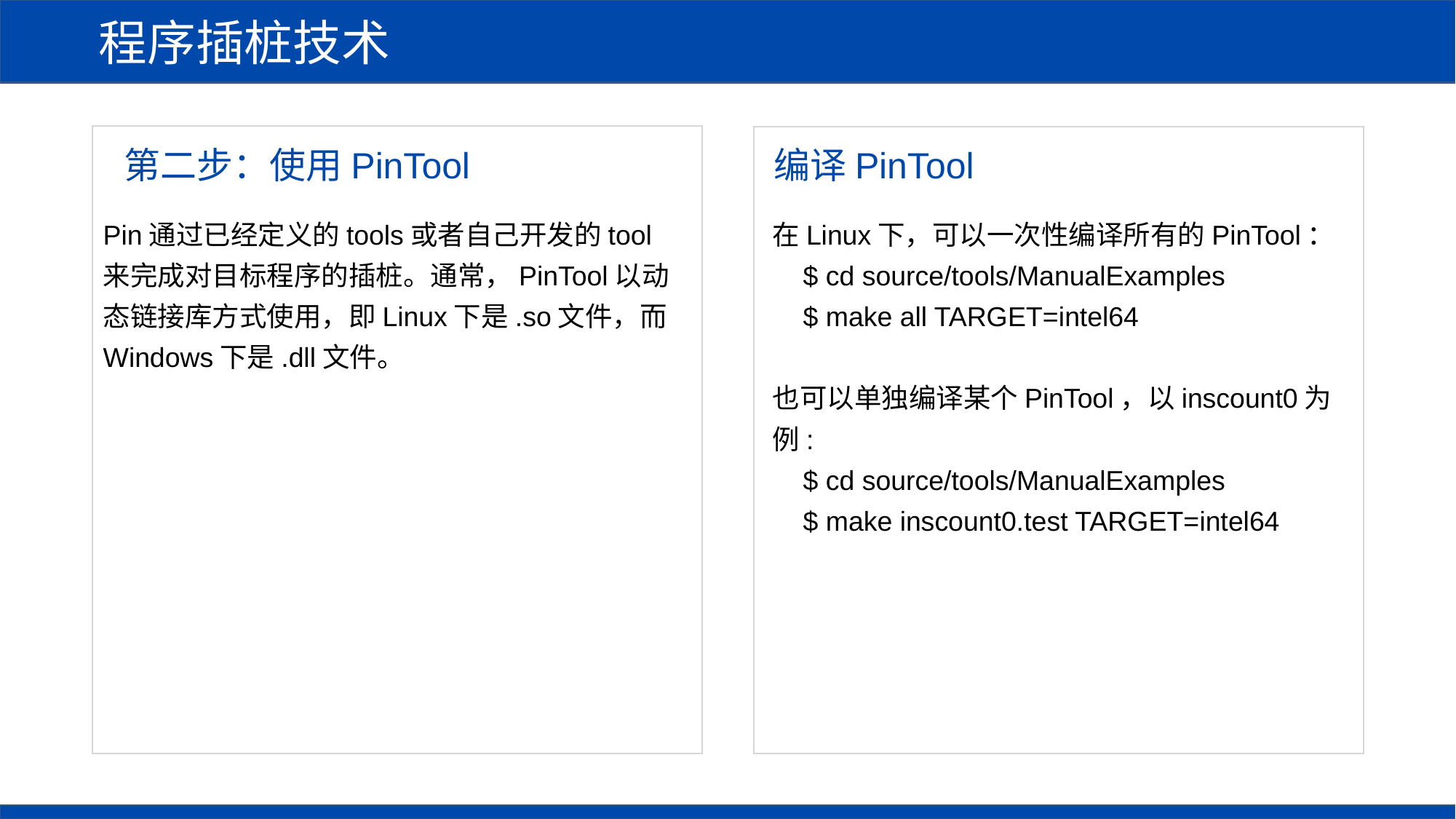

程序插桩技术

编译PinTool
第二步：使用PinTool
Pin通过已经定义的tools或者自己开发的tool来完成对目标程序的插桩。通常，PinTool以动态链接库方式使用，即Linux下是.so文件，而Windows下是.dll文件。
在Linux下，可以一次性编译所有的PinTool：
    $ cd source/tools/ManualExamples
    $ make all TARGET=intel64

也可以单独编译某个PinTool，以inscount0为例:
    $ cd source/tools/ManualExamples
    $ make inscount0.test TARGET=intel64